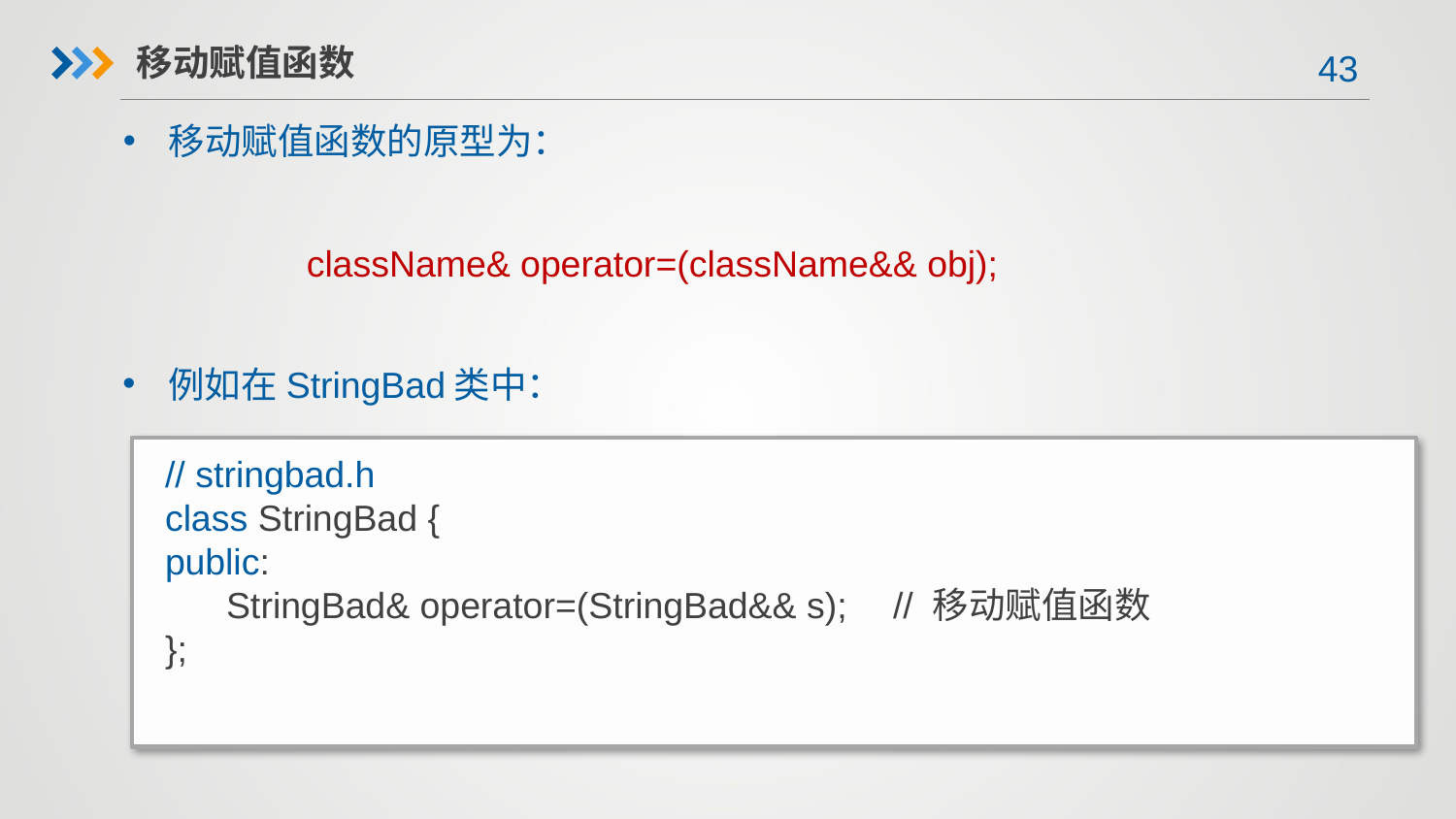

移动赋值函数
移动赋值函数的原型为：
className& operator=(className&& obj);
例如在StringBad类中：

// stringbad.h
class StringBad {
public:
      StringBad& operator=(StringBad&& s);	// 移动赋值函数
};